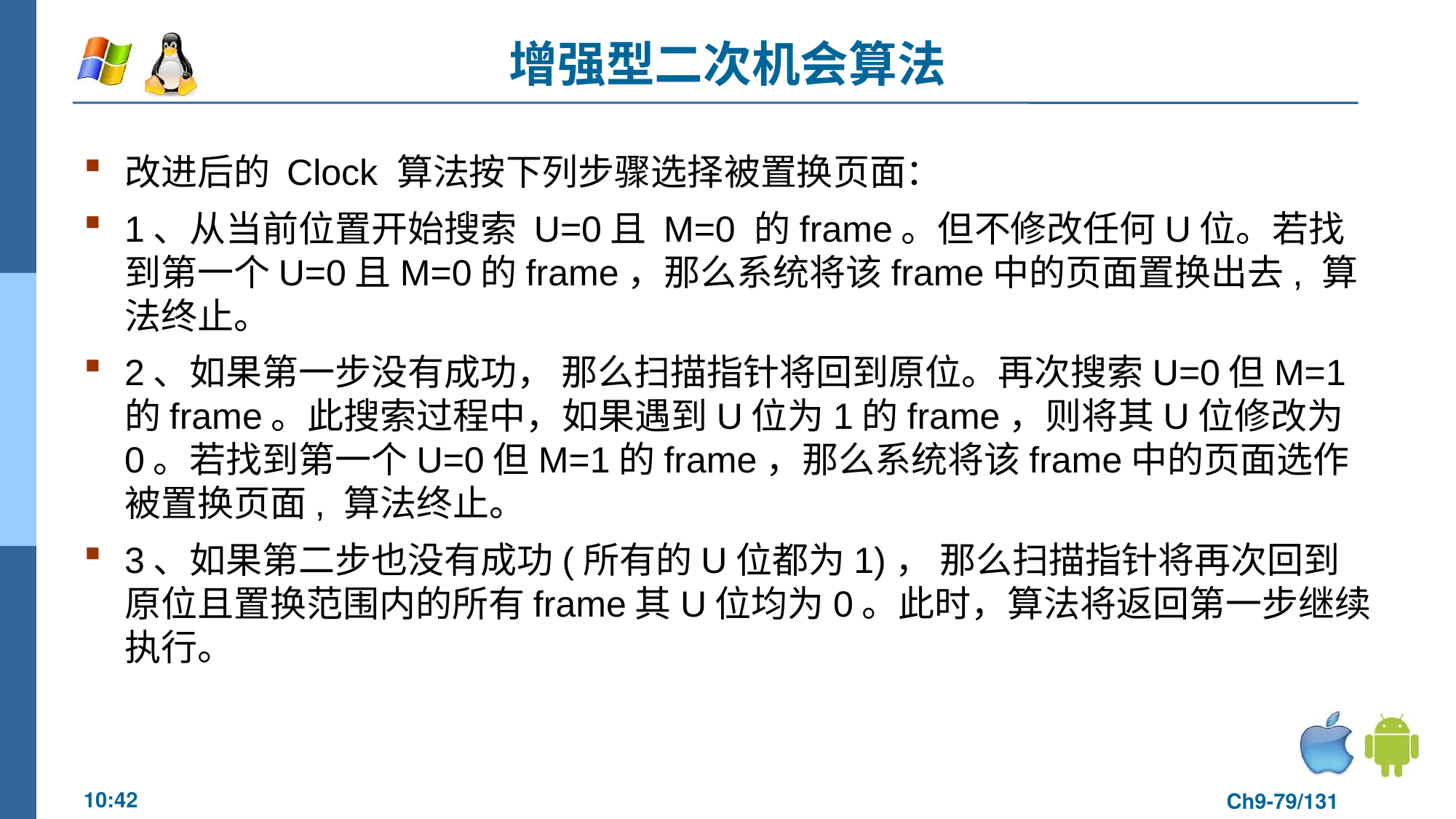

# 增强型二次机会算法
改进后的 Clock 算法按下列步骤选择被置换页面：
1、从当前位置开始搜索 U=0且 M=0 的frame。但不修改任何U位。若找到第一个U=0且M=0的frame，那么系统将该frame中的页面置换出去, 算法终止。
2、如果第一步没有成功， 那么扫描指针将回到原位。再次搜索U=0但M=1的frame。此搜索过程中，如果遇到U位为1的frame，则将其U位修改为0。若找到第一个U=0但M=1的frame，那么系统将该frame中的页面选作被置换页面, 算法终止。
3、如果第二步也没有成功(所有的U位都为1)， 那么扫描指针将再次回到原位且置换范围内的所有frame其U位均为0。此时，算法将返回第一步继续执行。